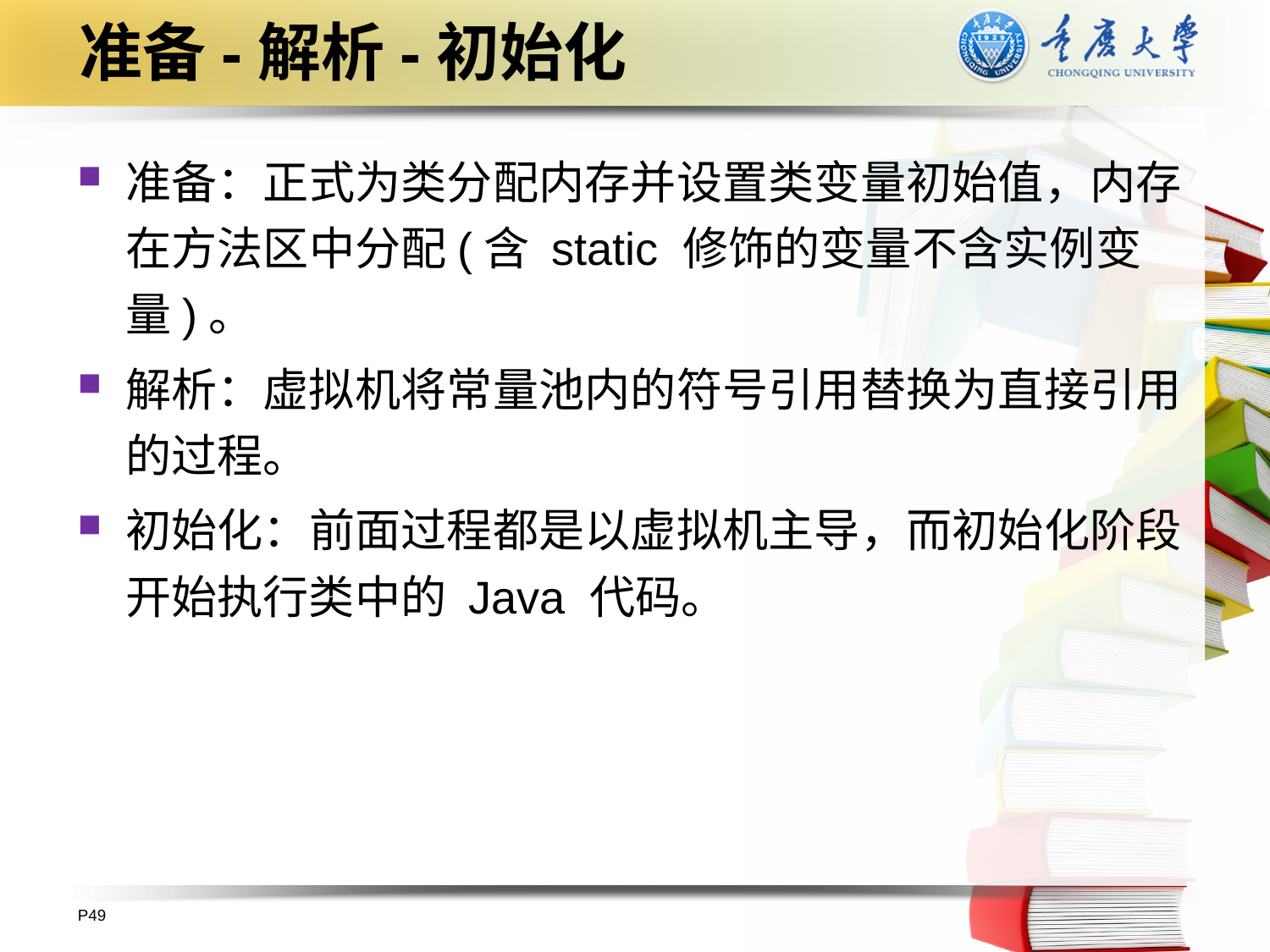

# 准备-解析-初始化
准备：正式为类分配内存并设置类变量初始值，内存在方法区中分配(含 static 修饰的变量不含实例变量)。
解析：虚拟机将常量池内的符号引用替换为直接引用的过程。
初始化：前面过程都是以虚拟机主导，而初始化阶段开始执行类中的 Java 代码。
P49